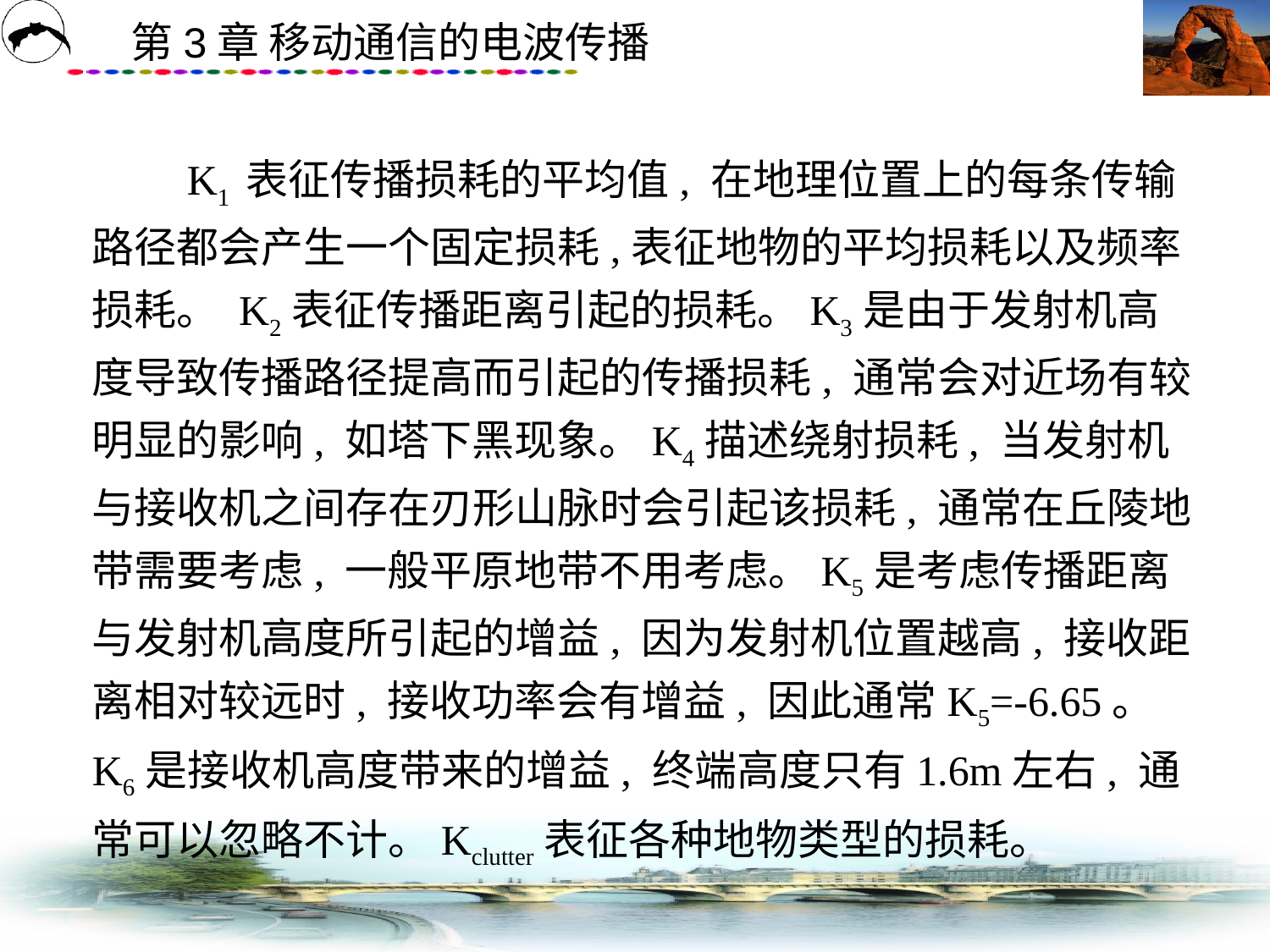

# K1 表征传播损耗的平均值, 在地理位置上的每条传输路径都会产生一个固定损耗,表征地物的平均损耗以及频率损耗。 K2表征传播距离引起的损耗。K3是由于发射机高度导致传播路径提高而引起的传播损耗, 通常会对近场有较明显的影响, 如塔下黑现象。K4描述绕射损耗, 当发射机与接收机之间存在刃形山脉时会引起该损耗, 通常在丘陵地带需要考虑, 一般平原地带不用考虑。K5是考虑传播距离与发射机高度所引起的增益, 因为发射机位置越高, 接收距离相对较远时, 接收功率会有增益, 因此通常K5=-6.65。K6是接收机高度带来的增益, 终端高度只有1.6m左右, 通常可以忽略不计。Kclutter表征各种地物类型的损耗。